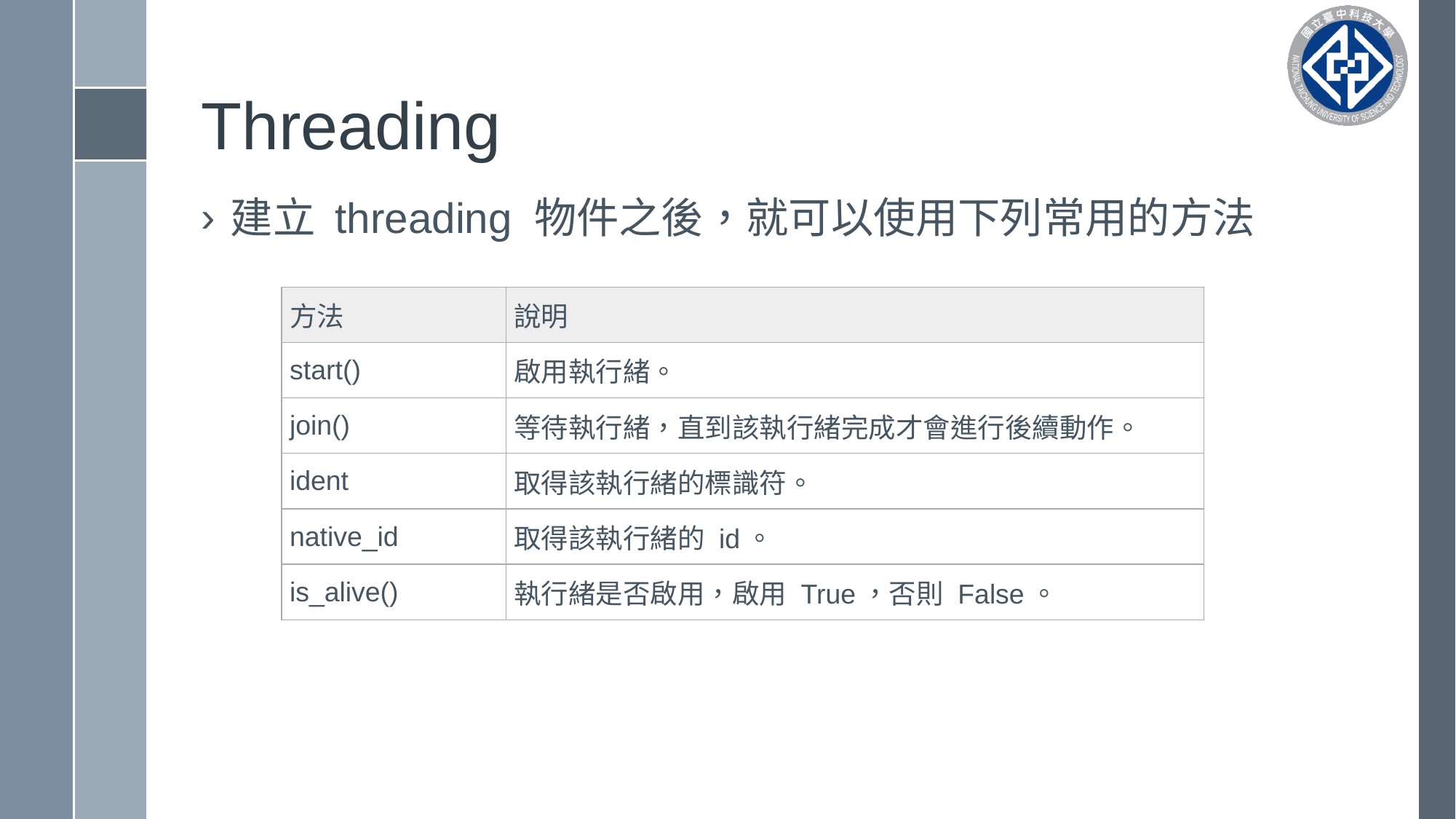

# Threading
建立 threading 物件之後，就可以使用下列常用的方法

| 方法 | 說明 |
| --- | --- |
| start() | 啟用執行緒。 |
| join() | 等待執行緒，直到該執行緒完成才會進行後續動作。 |
| ident | 取得該執行緒的標識符。 |
| native\_id | 取得該執行緒的 id。 |
| is\_alive() | 執行緒是否啟用，啟用 True，否則 False。 |